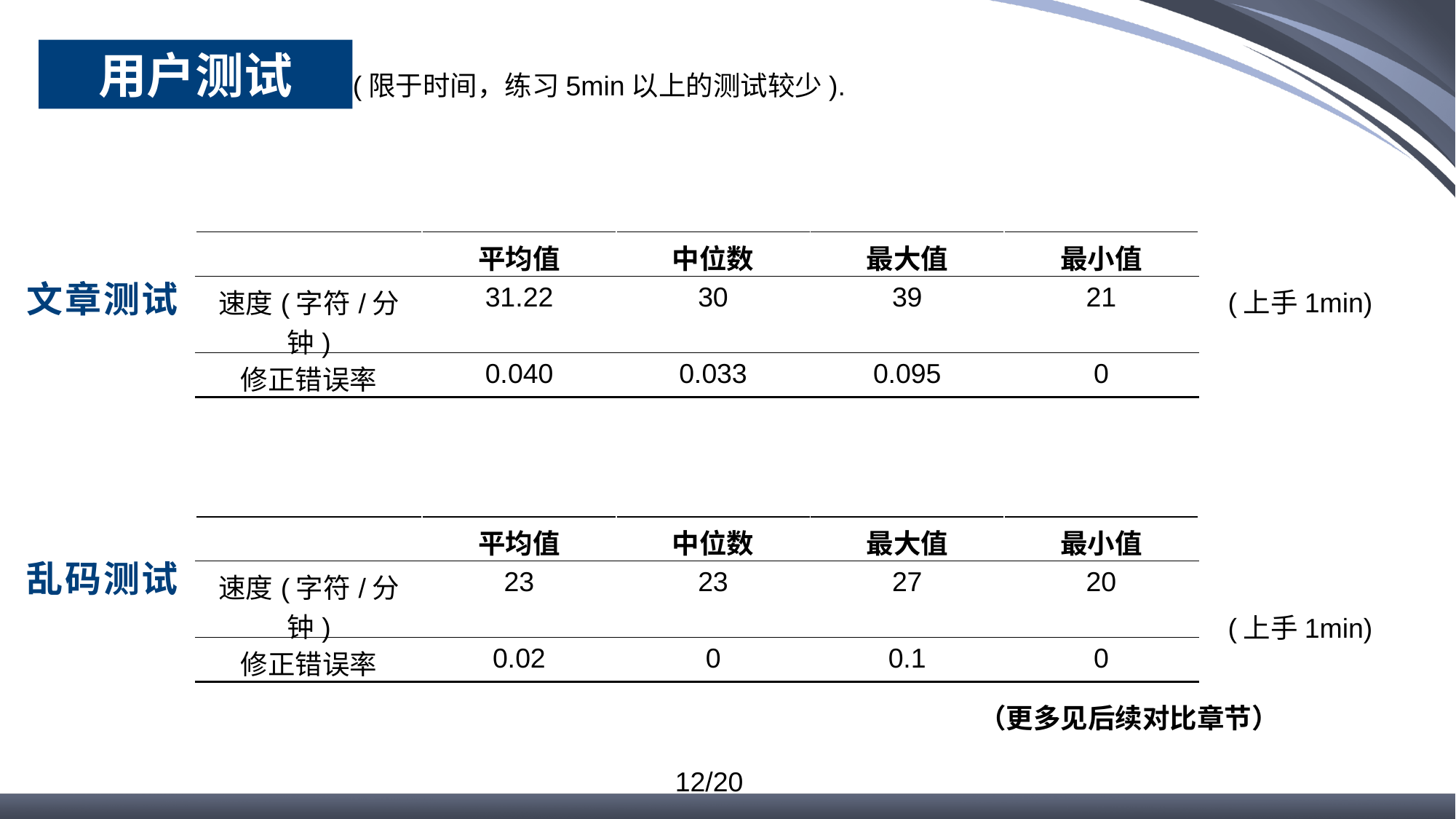

用户测试
(限于时间，练习5min以上的测试较少).
|  | 平均值 | 中位数 | 最大值 | 最小值 |
| --- | --- | --- | --- | --- |
| 速度(字符/分钟) | 31.22 | 30 | 39 | 21 |
| 修正错误率 | 0.040 | 0.033 | 0.095 | 0 |
文章测试
(上手1min)
|  | 平均值 | 中位数 | 最大值 | 最小值 |
| --- | --- | --- | --- | --- |
| 速度(字符/分钟) | 23 | 23 | 27 | 20 |
| 修正错误率 | 0.02 | 0 | 0.1 | 0 |
乱码测试
(上手1min)
（更多见后续对比章节）
12/20